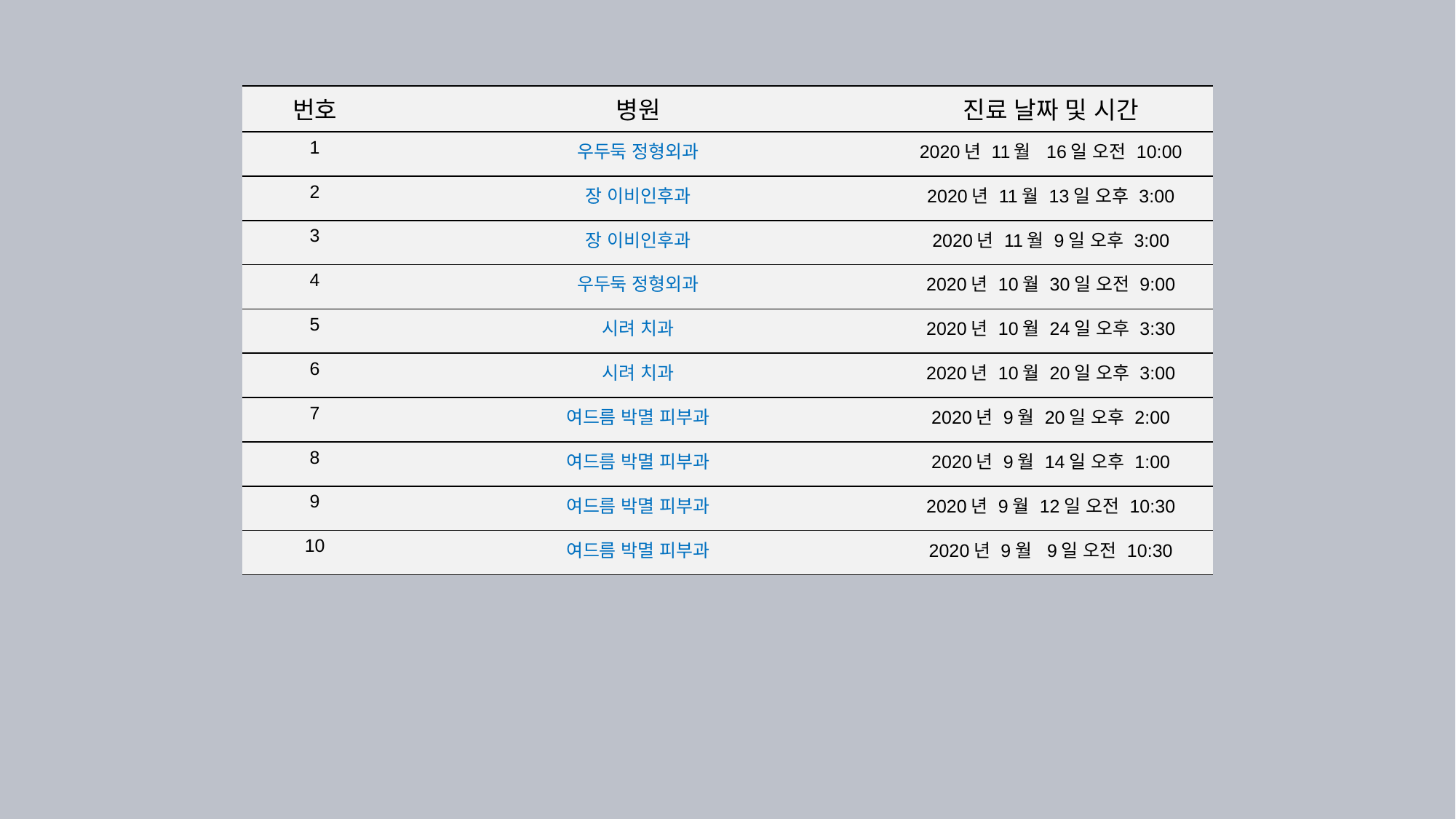

| 번호 | 병원 | 진료 날짜 및 시간 |
| --- | --- | --- |
| 1 | 우두둑 정형외과 | 2020년 11월 16일 오전 10:00 |
| 2 | 장 이비인후과 | 2020년 11월 13일 오후 3:00 |
| 3 | 장 이비인후과 | 2020년 11월 9일 오후 3:00 |
| 4 | 우두둑 정형외과 | 2020년 10월 30일 오전 9:00 |
| 5 | 시려 치과 | 2020년 10월 24일 오후 3:30 |
| 6 | 시려 치과 | 2020년 10월 20일 오후 3:00 |
| 7 | 여드름 박멸 피부과 | 2020년 9월 20일 오후 2:00 |
| 8 | 여드름 박멸 피부과 | 2020년 9월 14일 오후 1:00 |
| 9 | 여드름 박멸 피부과 | 2020년 9월 12일 오전 10:30 |
| 10 | 여드름 박멸 피부과 | 2020년 9월 9일 오전 10:30 |